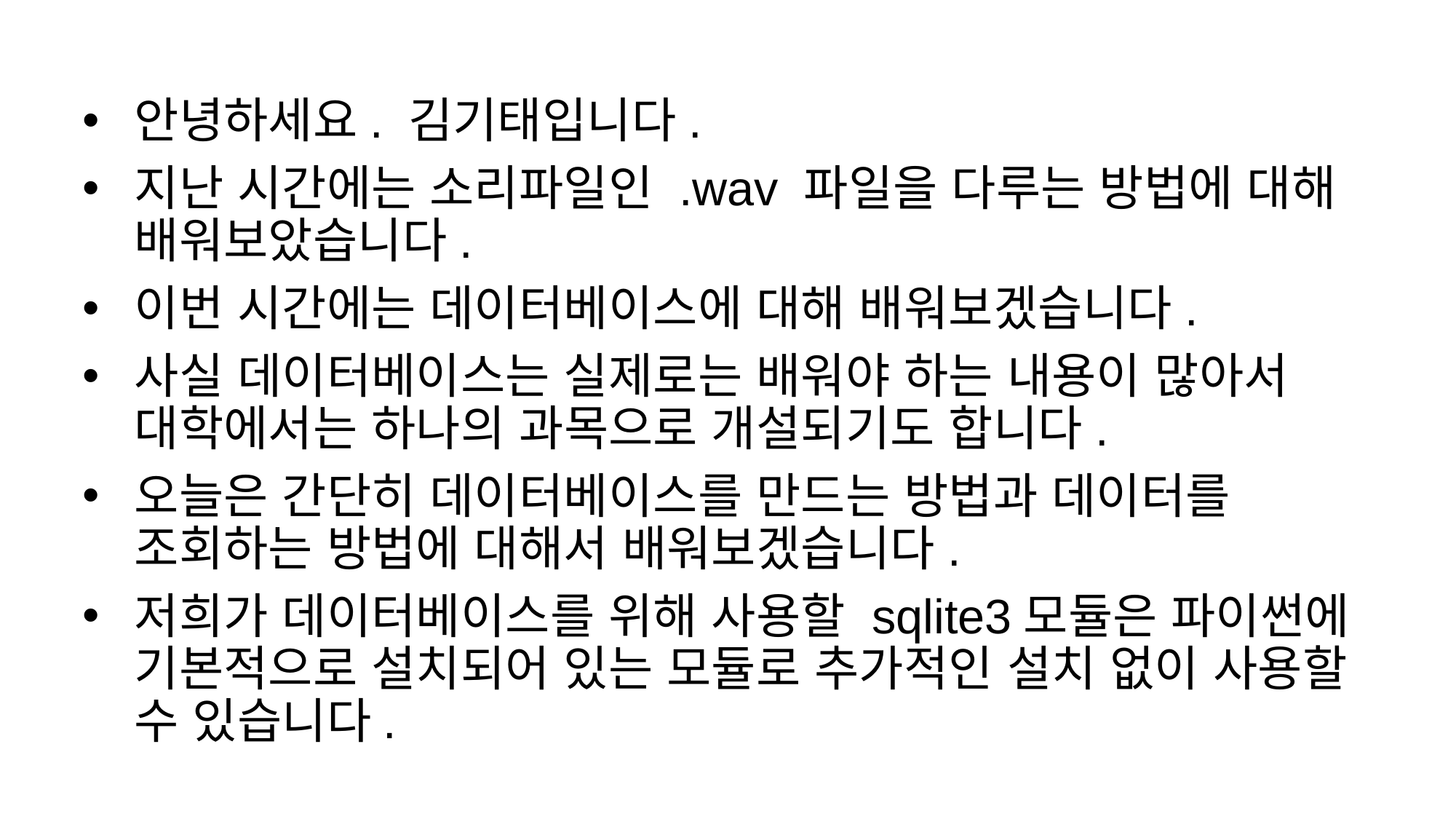

안녕하세요. 김기태입니다.
지난 시간에는 소리파일인 .wav 파일을 다루는 방법에 대해 배워보았습니다.
이번 시간에는 데이터베이스에 대해 배워보겠습니다.
사실 데이터베이스는 실제로는 배워야 하는 내용이 많아서 대학에서는 하나의 과목으로 개설되기도 합니다.
오늘은 간단히 데이터베이스를 만드는 방법과 데이터를 조회하는 방법에 대해서 배워보겠습니다.
저희가 데이터베이스를 위해 사용할 sqlite3모듈은 파이썬에 기본적으로 설치되어 있는 모듈로 추가적인 설치 없이 사용할 수 있습니다.